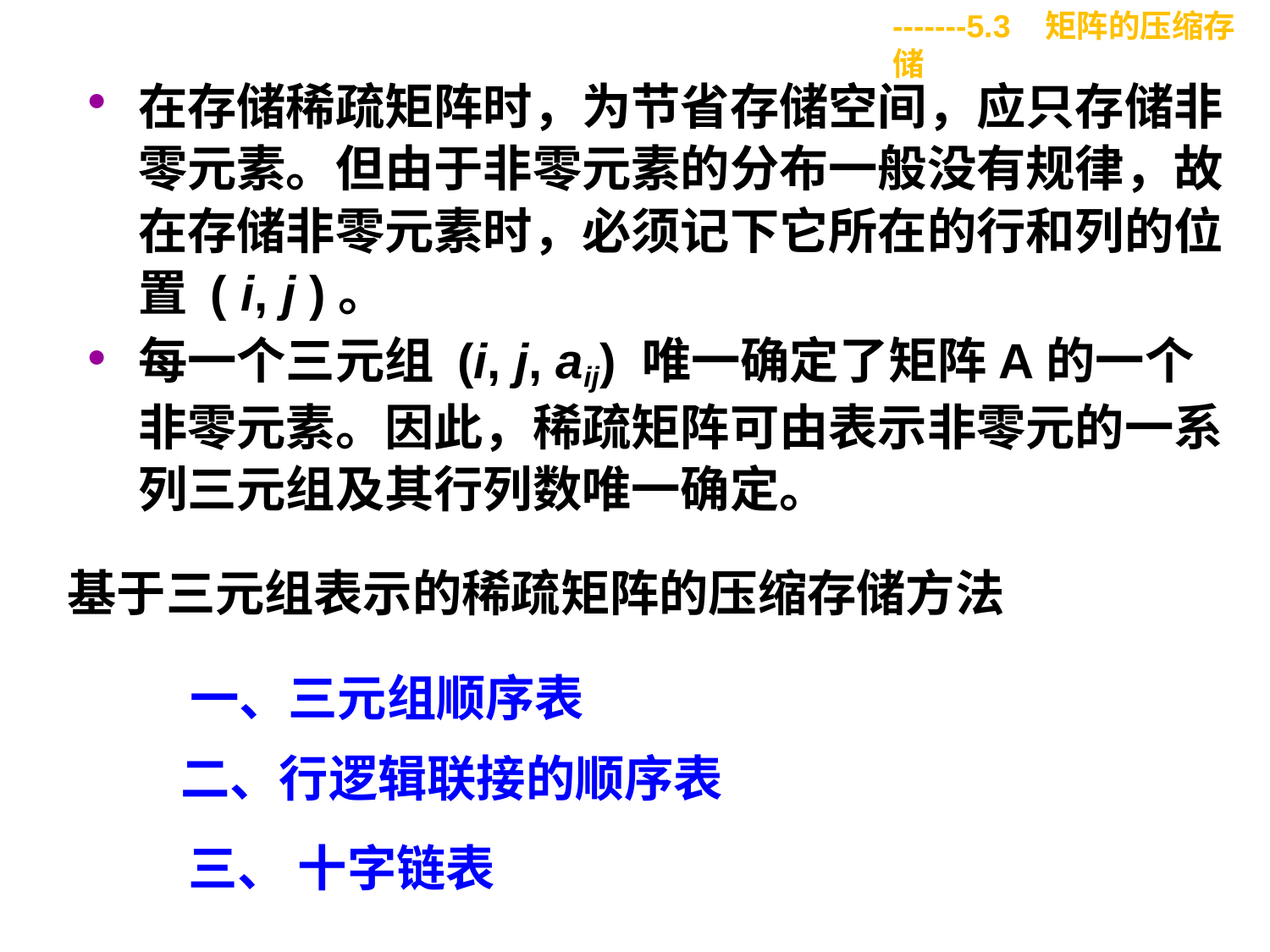

-------5.3   矩阵的压缩存储
在存储稀疏矩阵时，为节省存储空间，应只存储非零元素。但由于非零元素的分布一般没有规律，故在存储非零元素时，必须记下它所在的行和列的位置 ( i, j )。
每一个三元组 (i, j, aij) 唯一确定了矩阵A的一个非零元素。因此，稀疏矩阵可由表示非零元的一系列三元组及其行列数唯一确定。
基于三元组表示的稀疏矩阵的压缩存储方法
一、三元组顺序表
二、行逻辑联接的顺序表
三、 十字链表